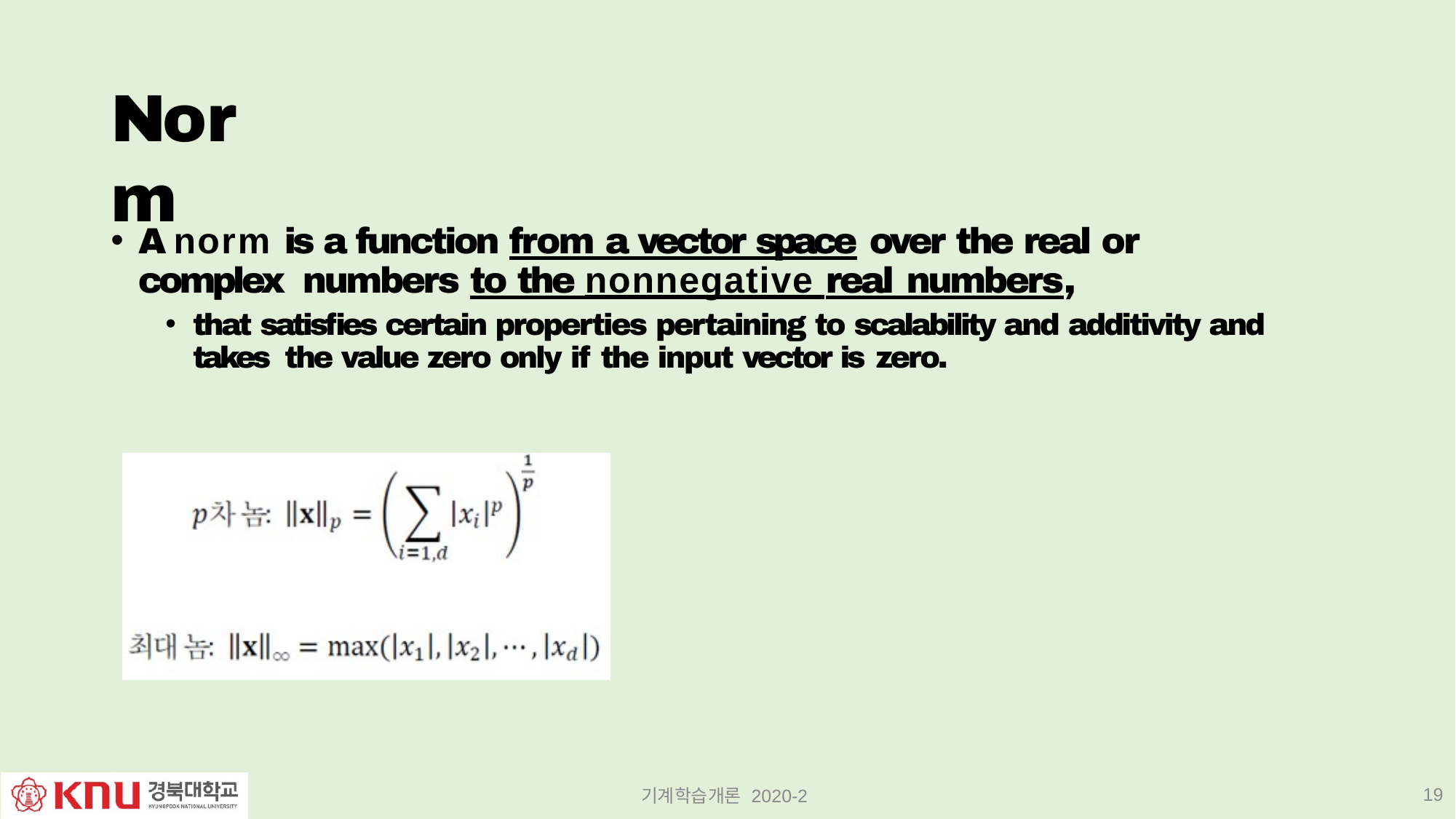

# Norm
A norm is a function from a vector space over the real or complex  numbers to the nonnegative real numbers,
that satisfies certain properties pertaining to scalability and additivity and takes  the value zero only if the input vector is zero.

19
기계학습개론 2020-2